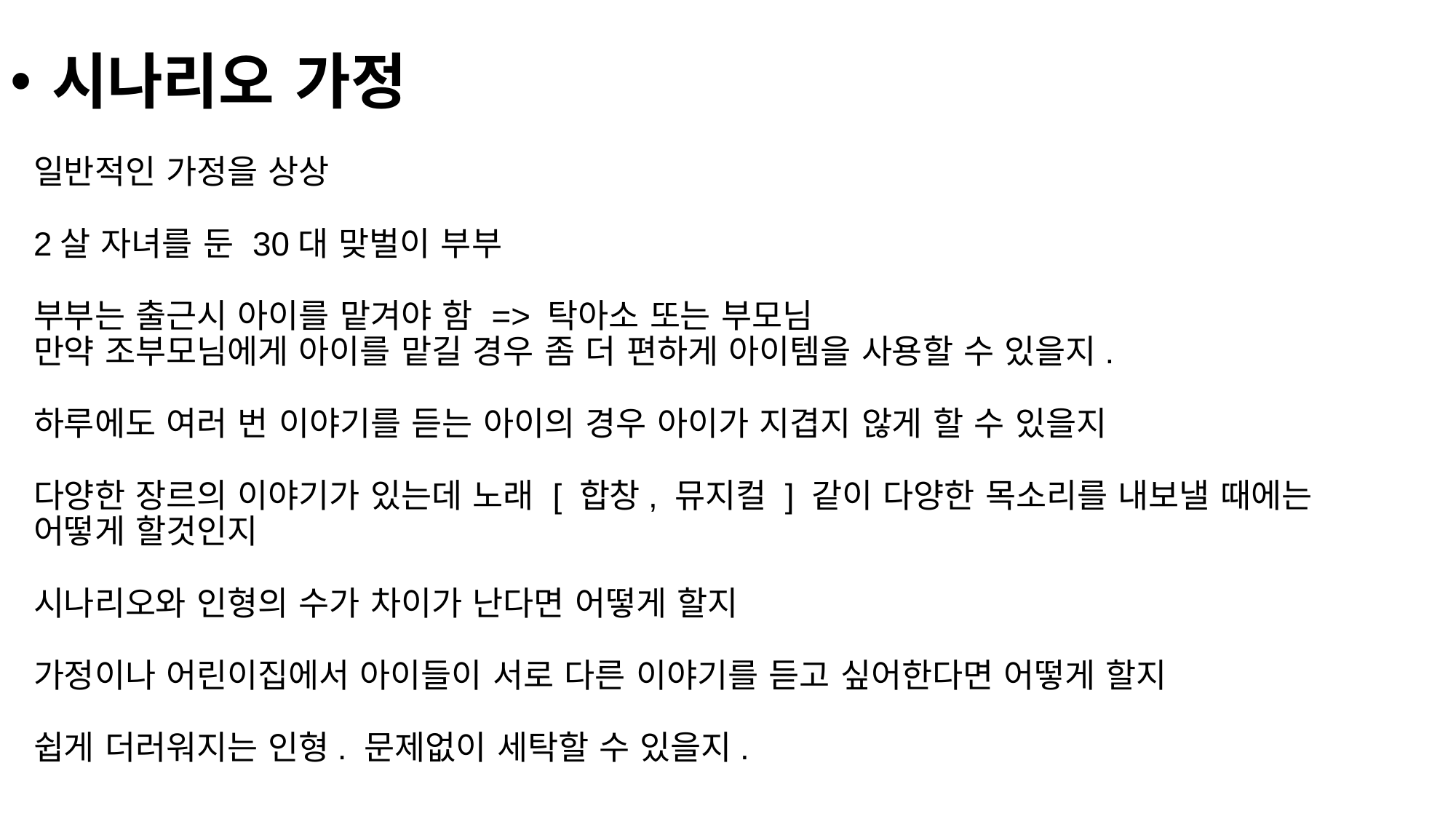

시나리오 가정
일반적인 가정을 상상

2살 자녀를 둔 30대 맞벌이 부부

부부는 출근시 아이를 맡겨야 함 => 탁아소 또는 부모님
만약 조부모님에게 아이를 맡길 경우 좀 더 편하게 아이템을 사용할 수 있을지.

하루에도 여러 번 이야기를 듣는 아이의 경우 아이가 지겹지 않게 할 수 있을지

다양한 장르의 이야기가 있는데 노래 [ 합창, 뮤지컬 ] 같이 다양한 목소리를 내보낼 때에는 어떻게 할것인지

시나리오와 인형의 수가 차이가 난다면 어떻게 할지

가정이나 어린이집에서 아이들이 서로 다른 이야기를 듣고 싶어한다면 어떻게 할지

쉽게 더러워지는 인형. 문제없이 세탁할 수 있을지.